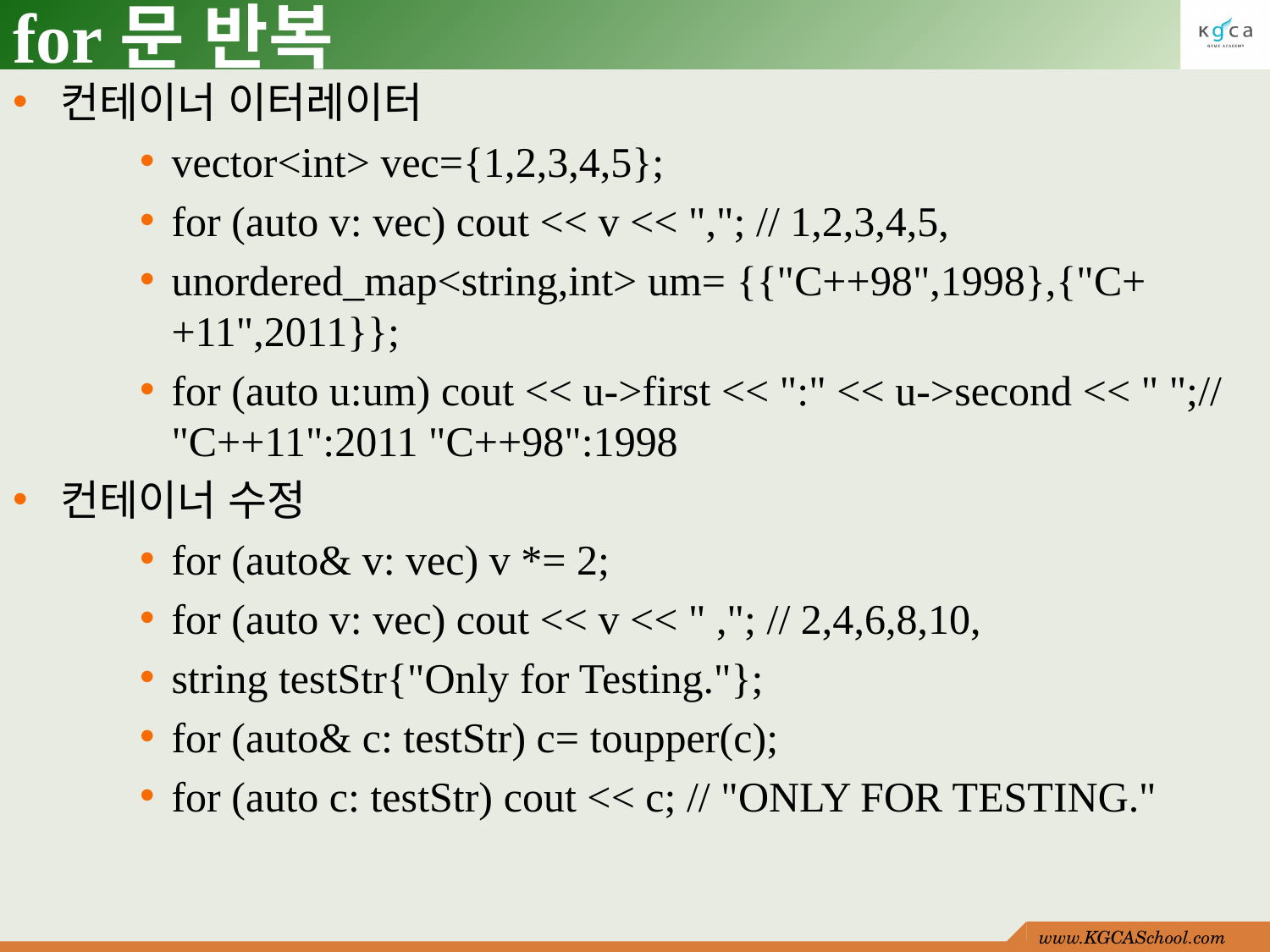

# for문 반복
컨테이너 이터레이터
vector<int> vec={1,2,3,4,5};
for (auto v: vec) cout << v << ","; // 1,2,3,4,5,
unordered_map<string,int> um= {{"C++98",1998},{"C++11",2011}};
for (auto u:um) cout << u->first << ":" << u->second << " ";// "C++11":2011 "C++98":1998
컨테이너 수정
for (auto& v: vec) v *= 2;
for (auto v: vec) cout << v << " ,"; // 2,4,6,8,10,
string testStr{"Only for Testing."};
for (auto& c: testStr) c= toupper(c);
for (auto c: testStr) cout << c; // "ONLY FOR TESTING."